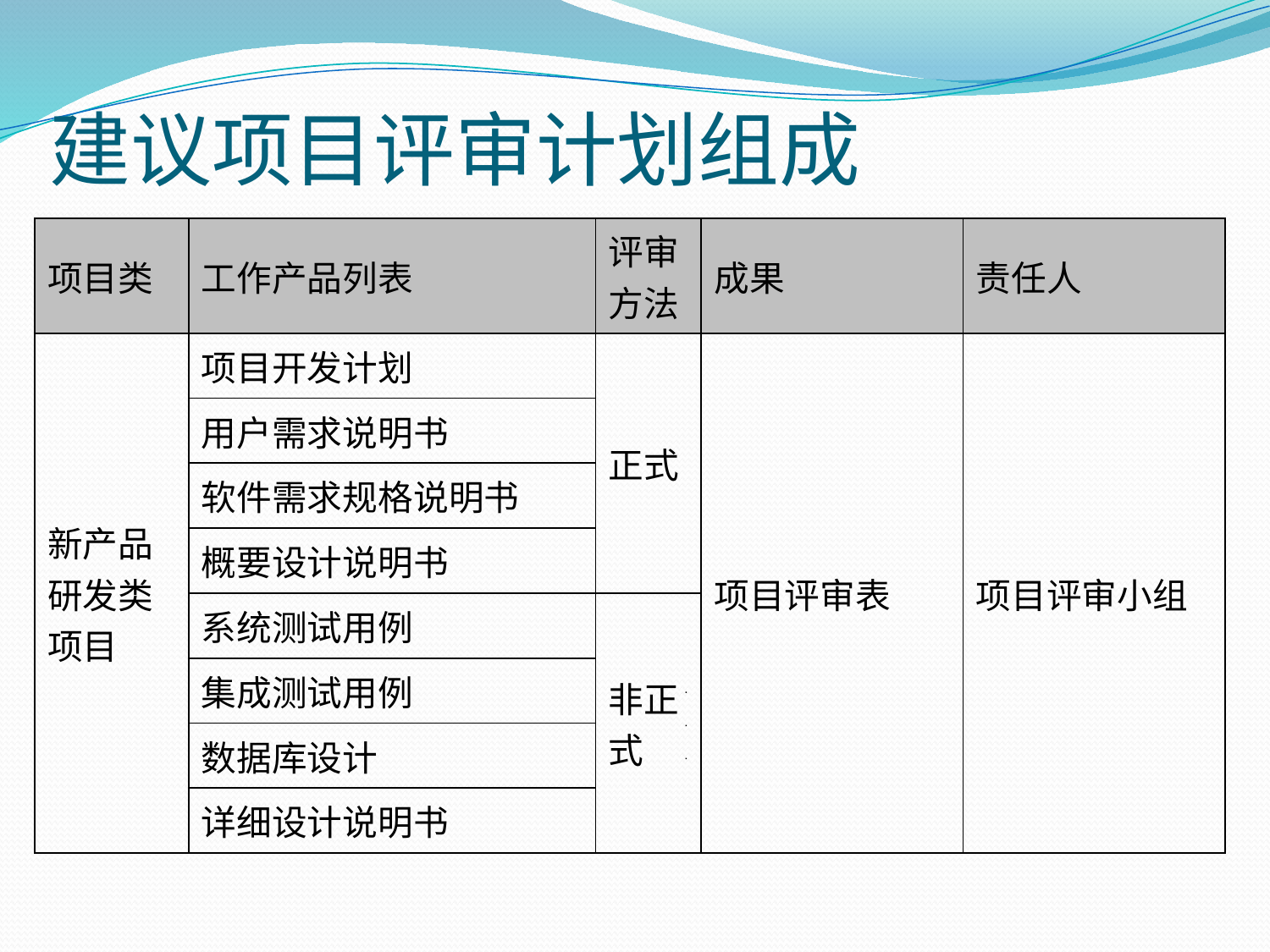

建议项目评审计划组成
| 项目类 | 工作产品列表 | 评审方法 | 成果 | 责任人 |
| --- | --- | --- | --- | --- |
| 新产品研发类项目 | 项目开发计划 | 正式 | 项目评审表 | 项目评审小组 |
|  | 用户需求说明书 |  |  |  |
|  | 软件需求规格说明书 |  |  |  |
|  | 概要设计说明书 |  |  |  |
|  | 系统测试用例 | 非正式 |  |  |
|  | 集成测试用例 |  |  |  |
|  | 数据库设计 |  |  |  |
|  | 详细设计说明书 |  |  |  |